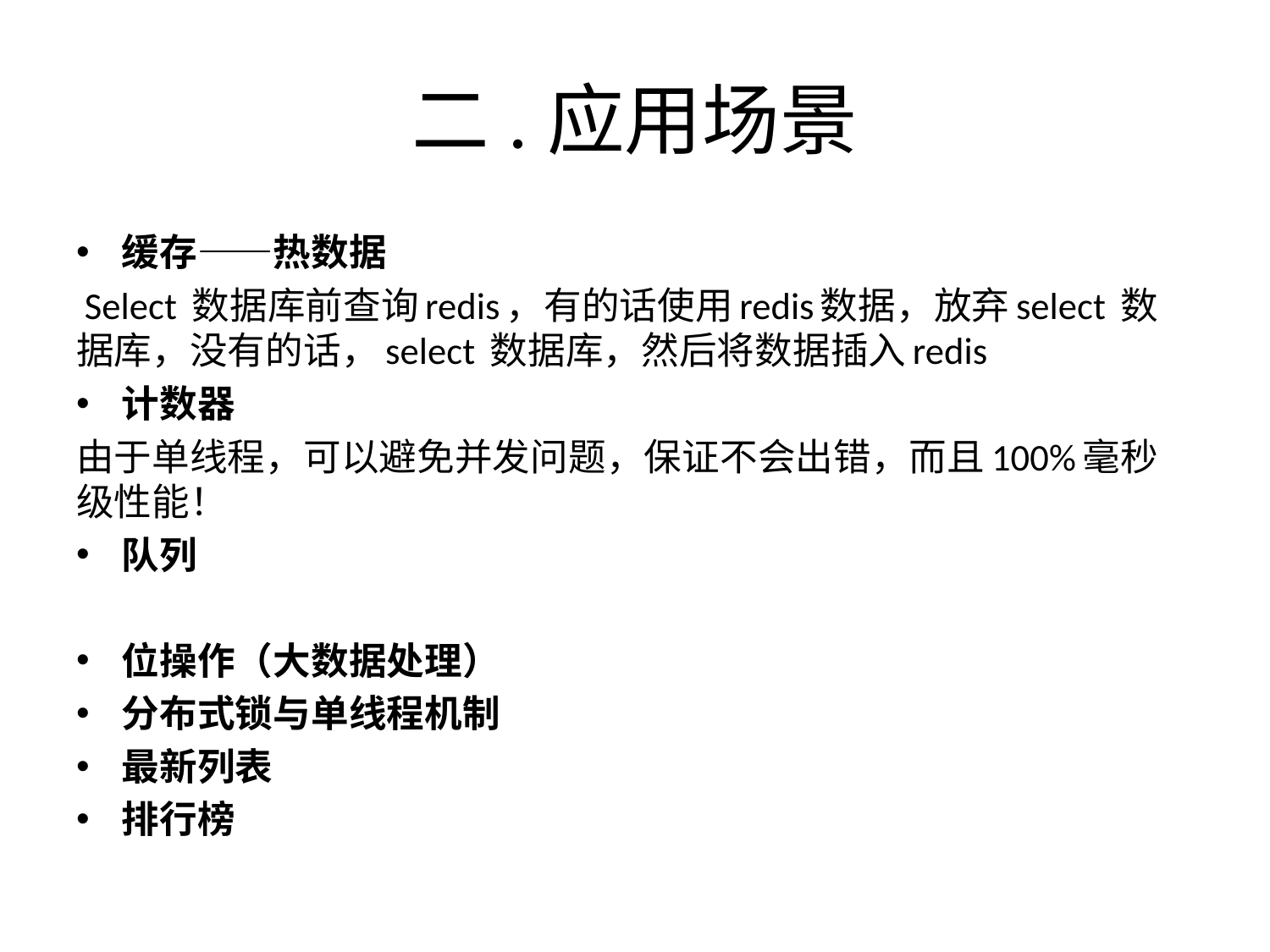

# 二.应用场景
缓存——热数据
 Select 数据库前查询redis，有的话使用redis数据，放弃select 数据库，没有的话，select 数据库，然后将数据插入redis
计数器
由于单线程，可以避免并发问题，保证不会出错，而且100%毫秒级性能！
队列

位操作（大数据处理）
分布式锁与单线程机制
最新列表
排行榜